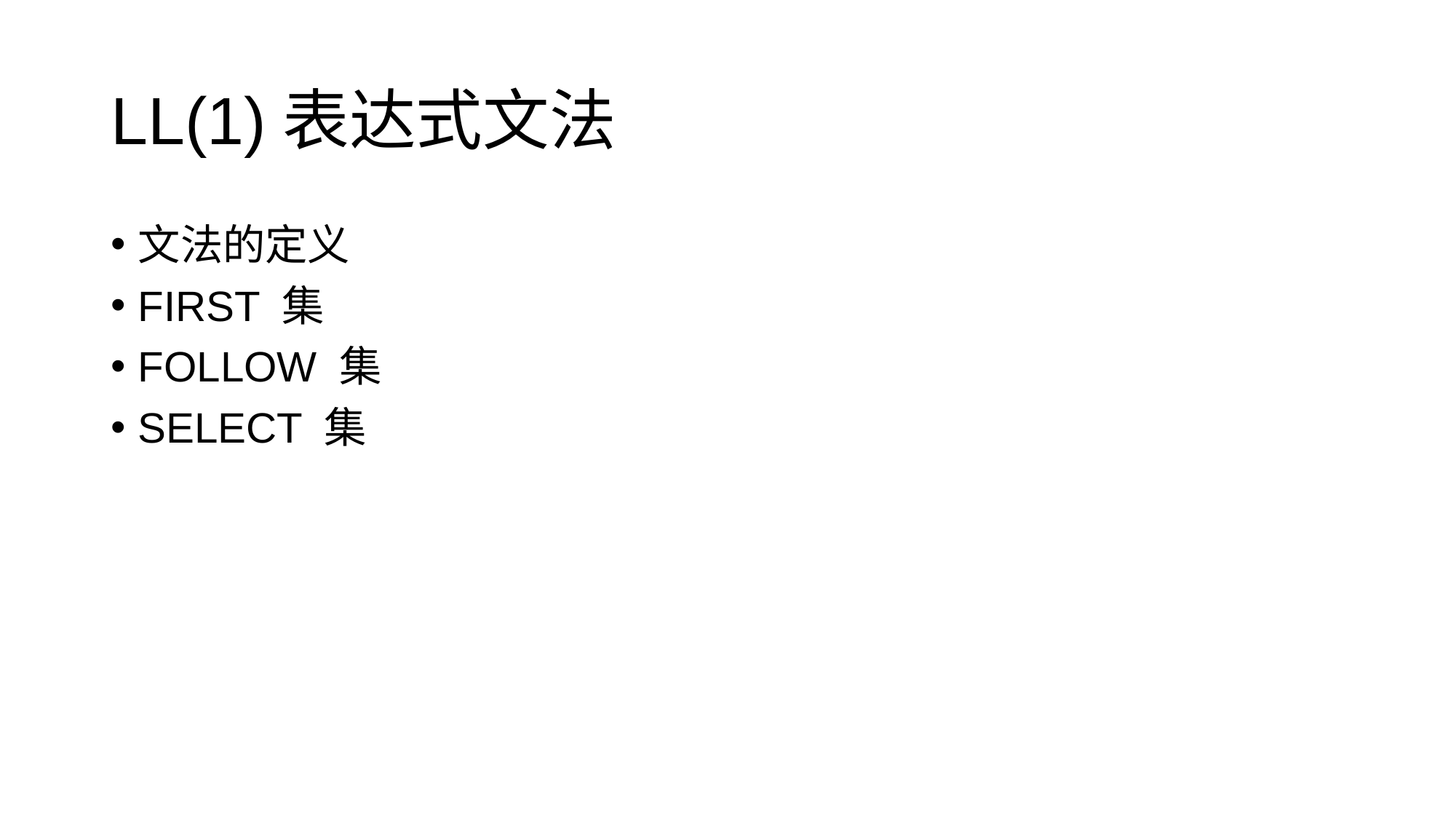

# LL(1)表达式文法
文法的定义
FIRST 集
FOLLOW 集
SELECT 集